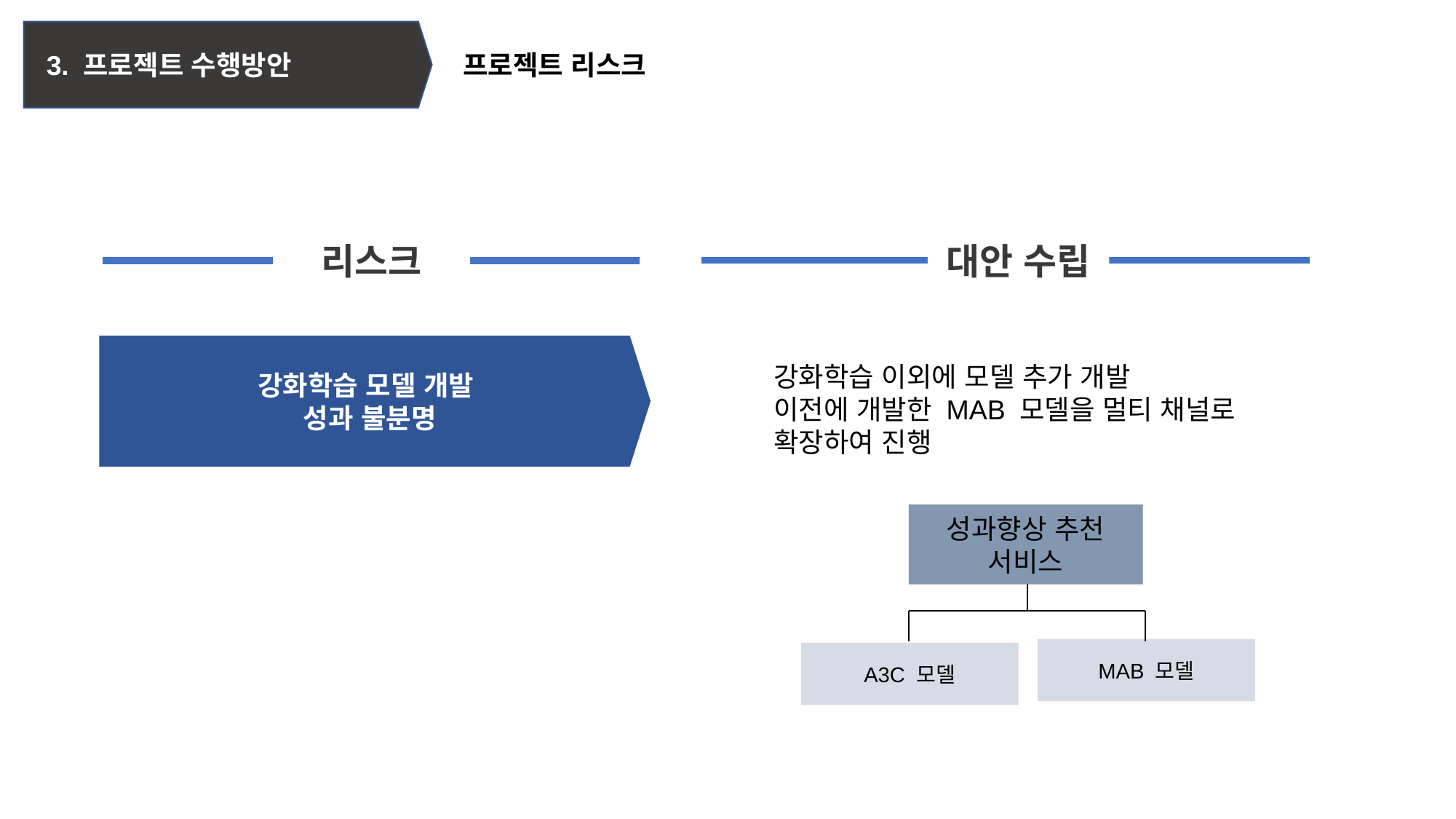

3. 프로젝트 수행방안
프로젝트 리스크
리스크
대안 수립
강화학습 모델 개발
성과 불분명
강화학습 이외에 모델 추가 개발
이전에 개발한 MAB 모델을 멀티 채널로 확장하여 진행

성과향상 추천
서비스
MAB 모델
A3C 모델